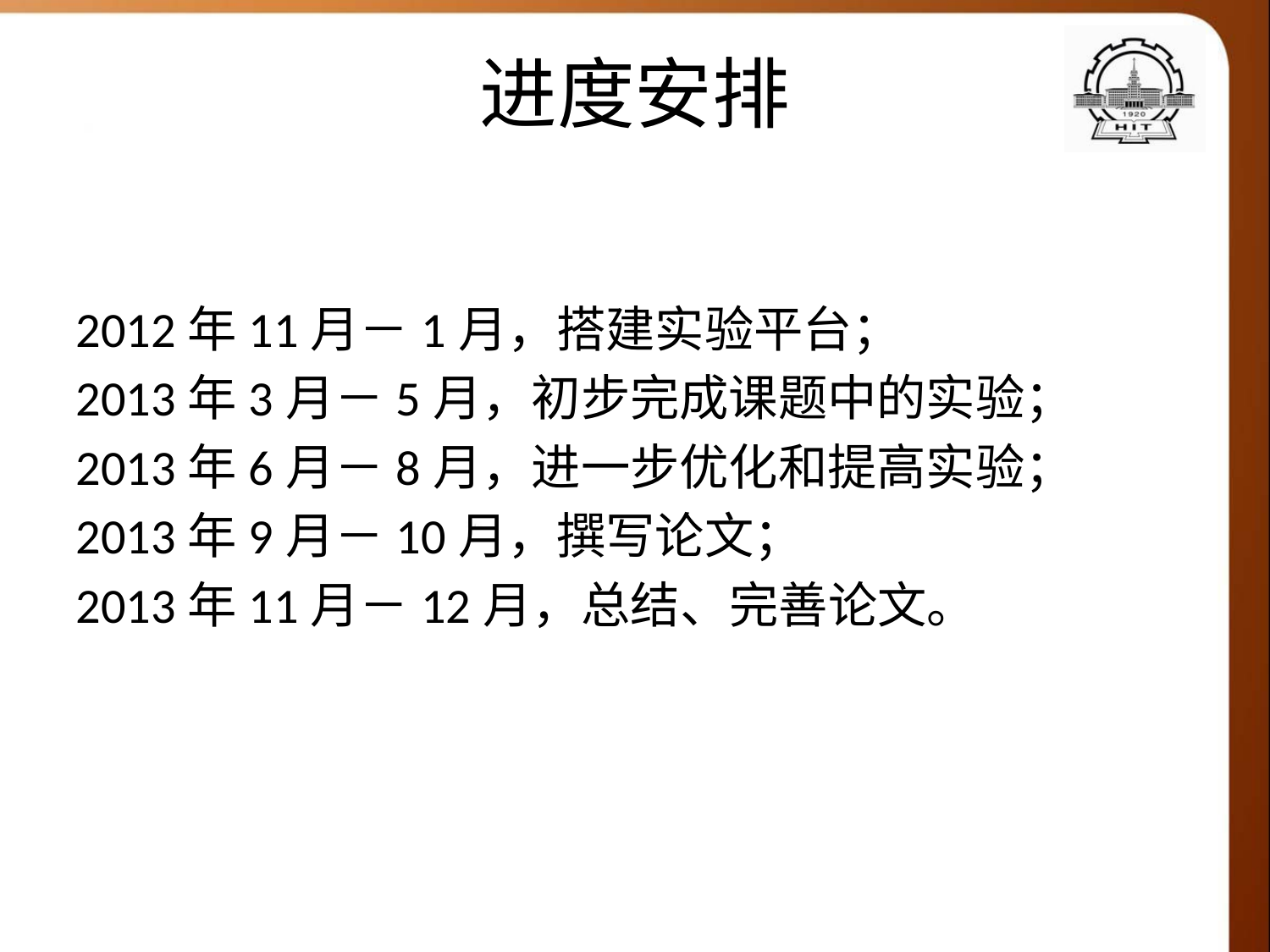

# 进度安排

2012年11月－1月，搭建实验平台；
2013年3月－5月，初步完成课题中的实验；
2013年6月－8月，进一步优化和提高实验；
2013年9月－10月，撰写论文；
2013年11月－12月，总结、完善论文。